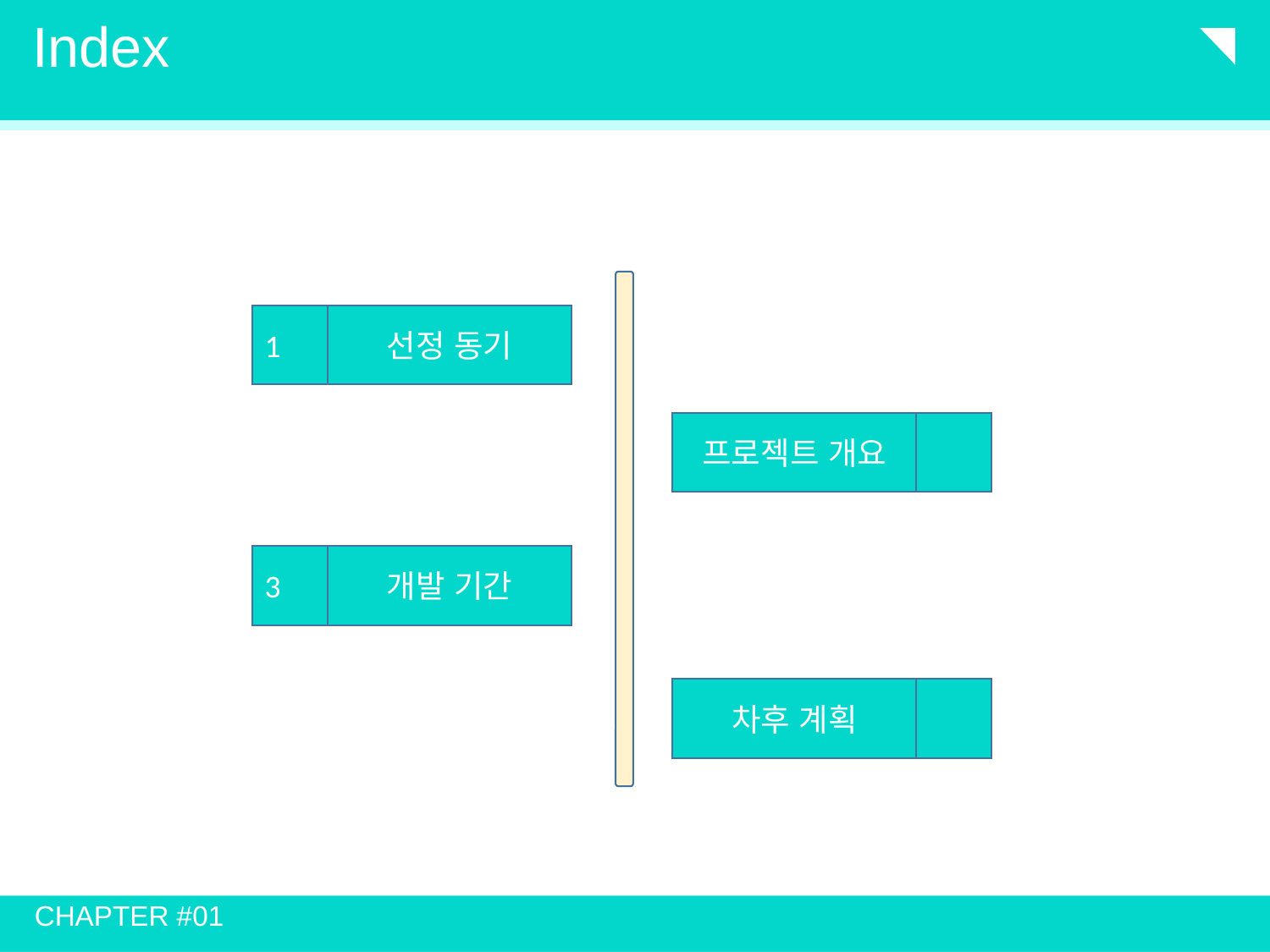

# Index

1
선정 동기
2
프로젝트 개요
3
개발 기간
4
차후 계획

CHAPTER #01
2